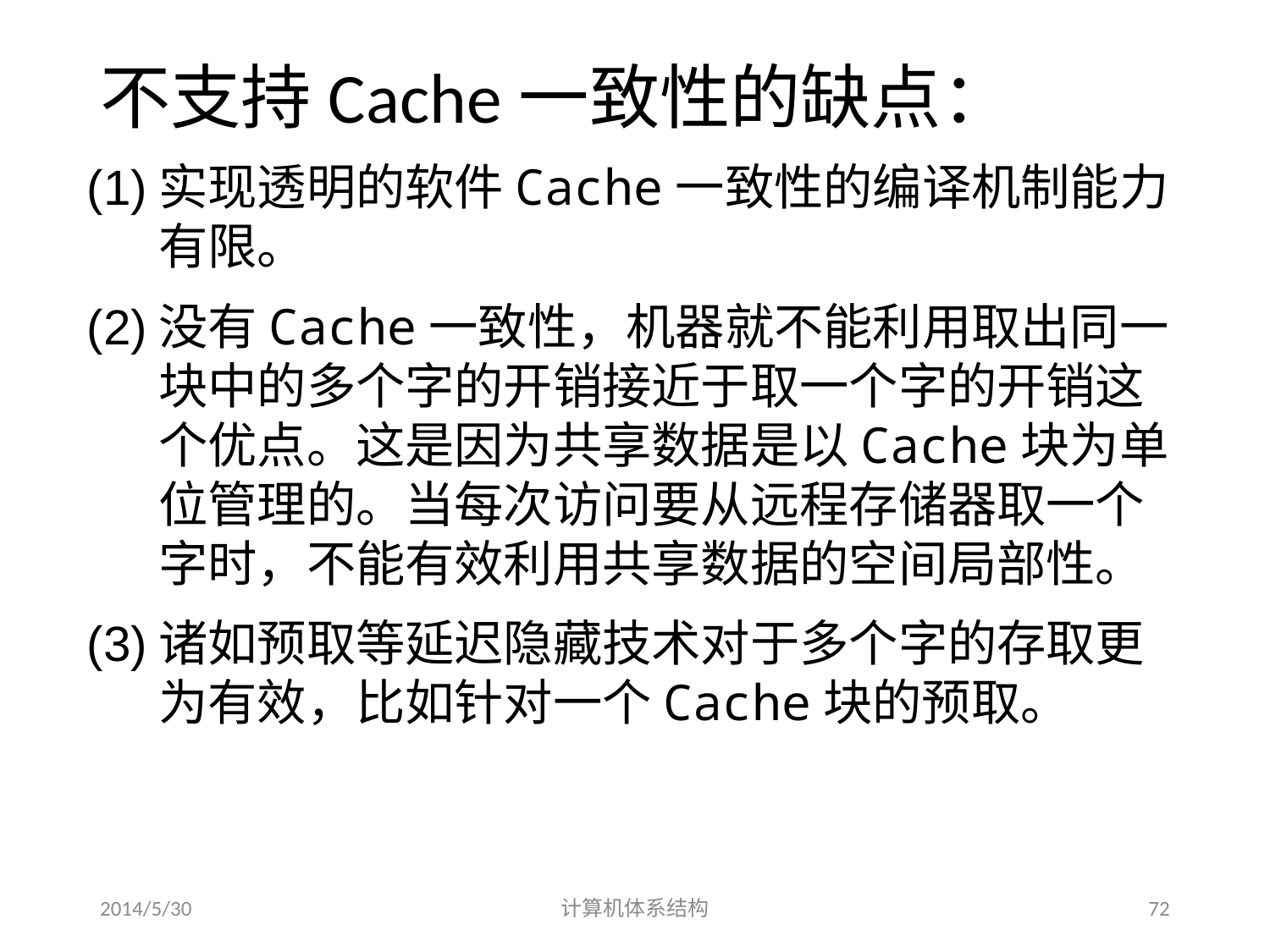

# 不支持Cache一致性的缺点：
实现透明的软件Cache一致性的编译机制能力有限。
没有Cache一致性，机器就不能利用取出同一块中的多个字的开销接近于取一个字的开销这个优点。这是因为共享数据是以Cache块为单位管理的。当每次访问要从远程存储器取一个字时，不能有效利用共享数据的空间局部性。
诸如预取等延迟隐藏技术对于多个字的存取更为有效，比如针对一个Cache块的预取。

2014/5/30
计算机体系结构
72